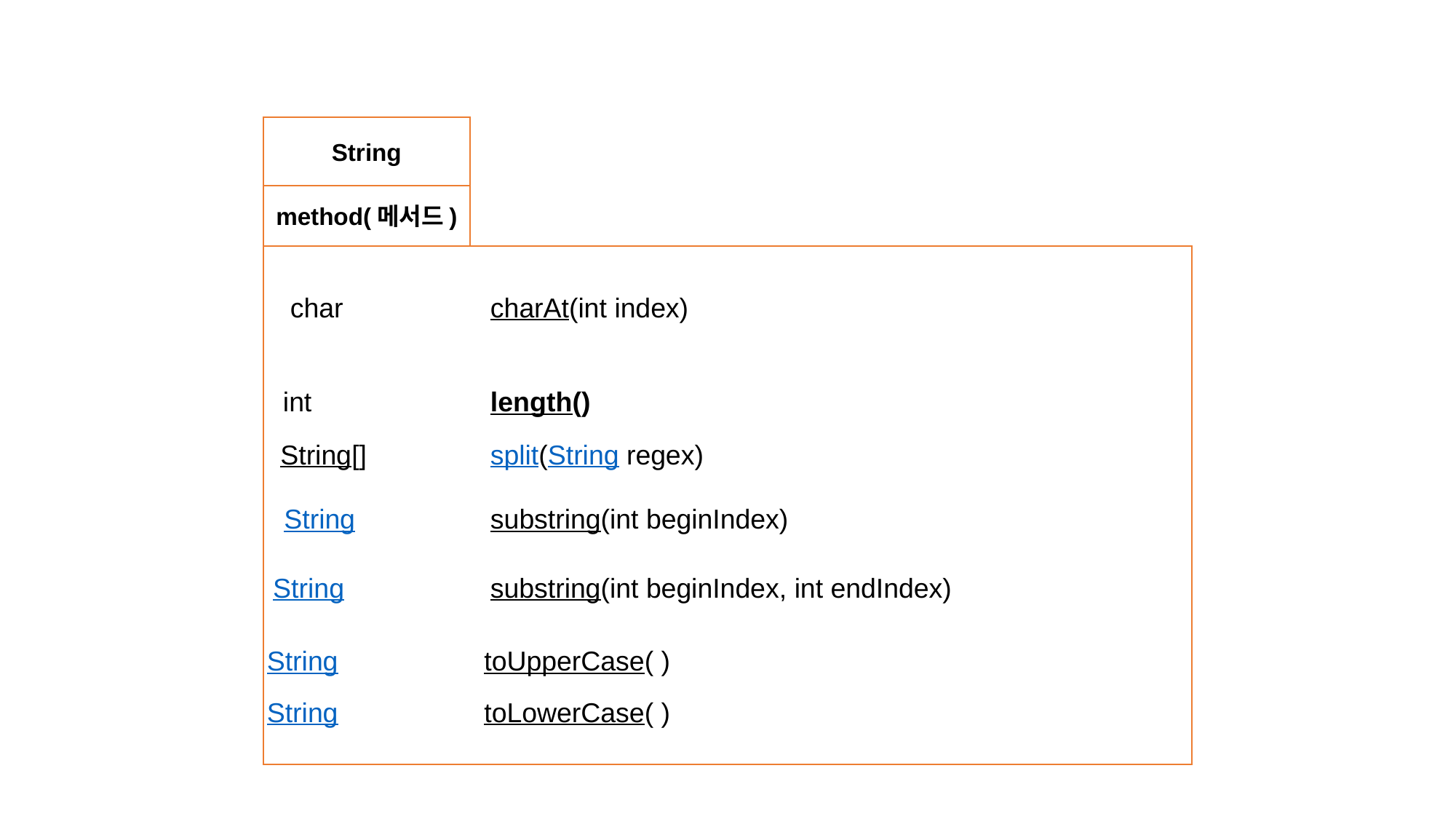

String
method(메서드)

| char | charAt(int index) |
| --- | --- |
| int | length() |
| --- | --- |
| String[] | split(String regex) |
| --- | --- |
| String | substring(int beginIndex) |
| --- | --- |
| String | substring(int beginIndex, int endIndex) |
| --- | --- |
| String | toUpperCase( ) |
| --- | --- |
| String | toLowerCase( ) |
| --- | --- |